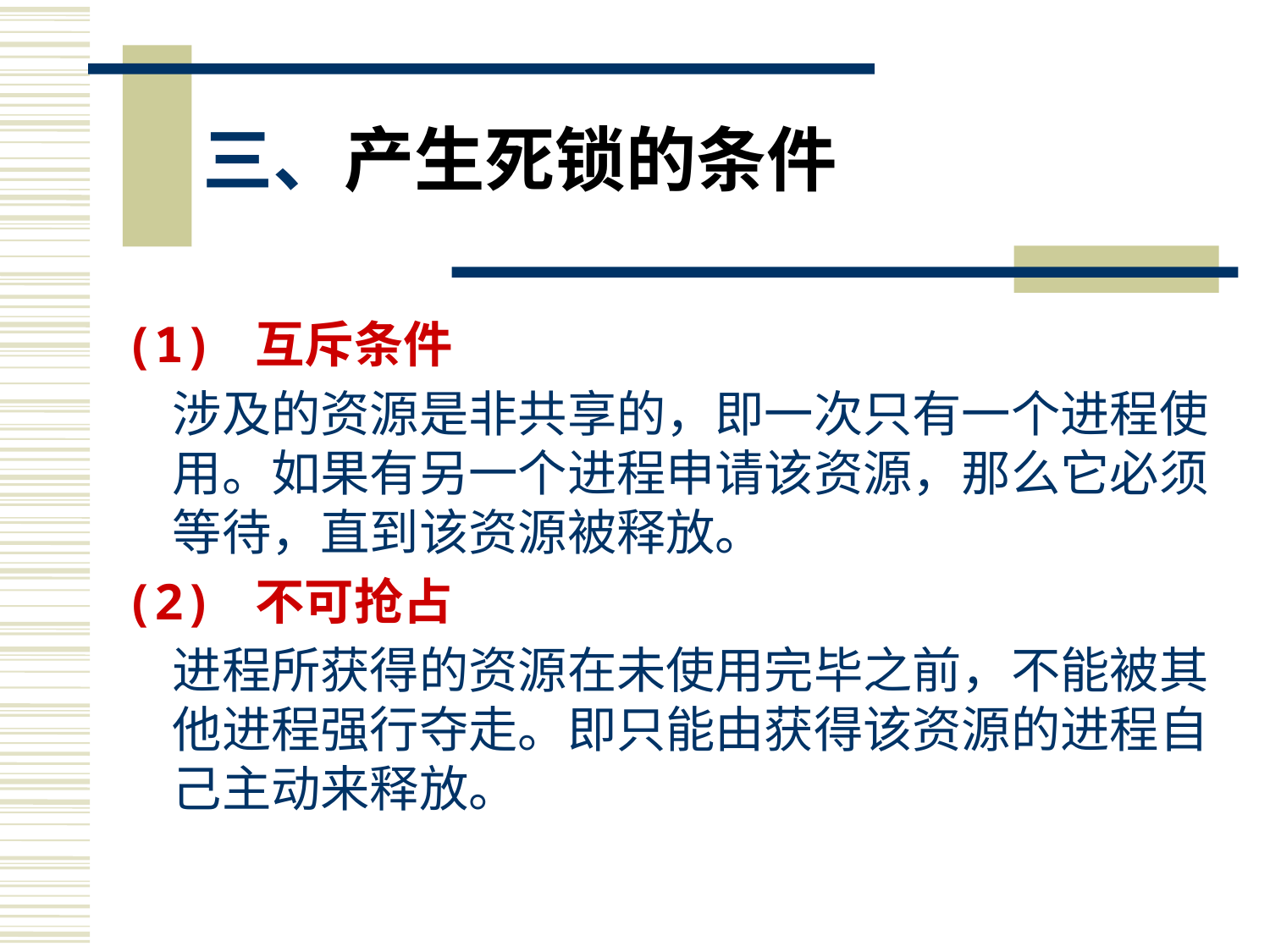

# 三、产生死锁的条件
(1) 互斥条件
	涉及的资源是非共享的，即一次只有一个进程使用。如果有另一个进程申请该资源，那么它必须等待，直到该资源被释放。
(2) 不可抢占
	进程所获得的资源在未使用完毕之前，不能被其他进程强行夺走。即只能由获得该资源的进程自己主动来释放。